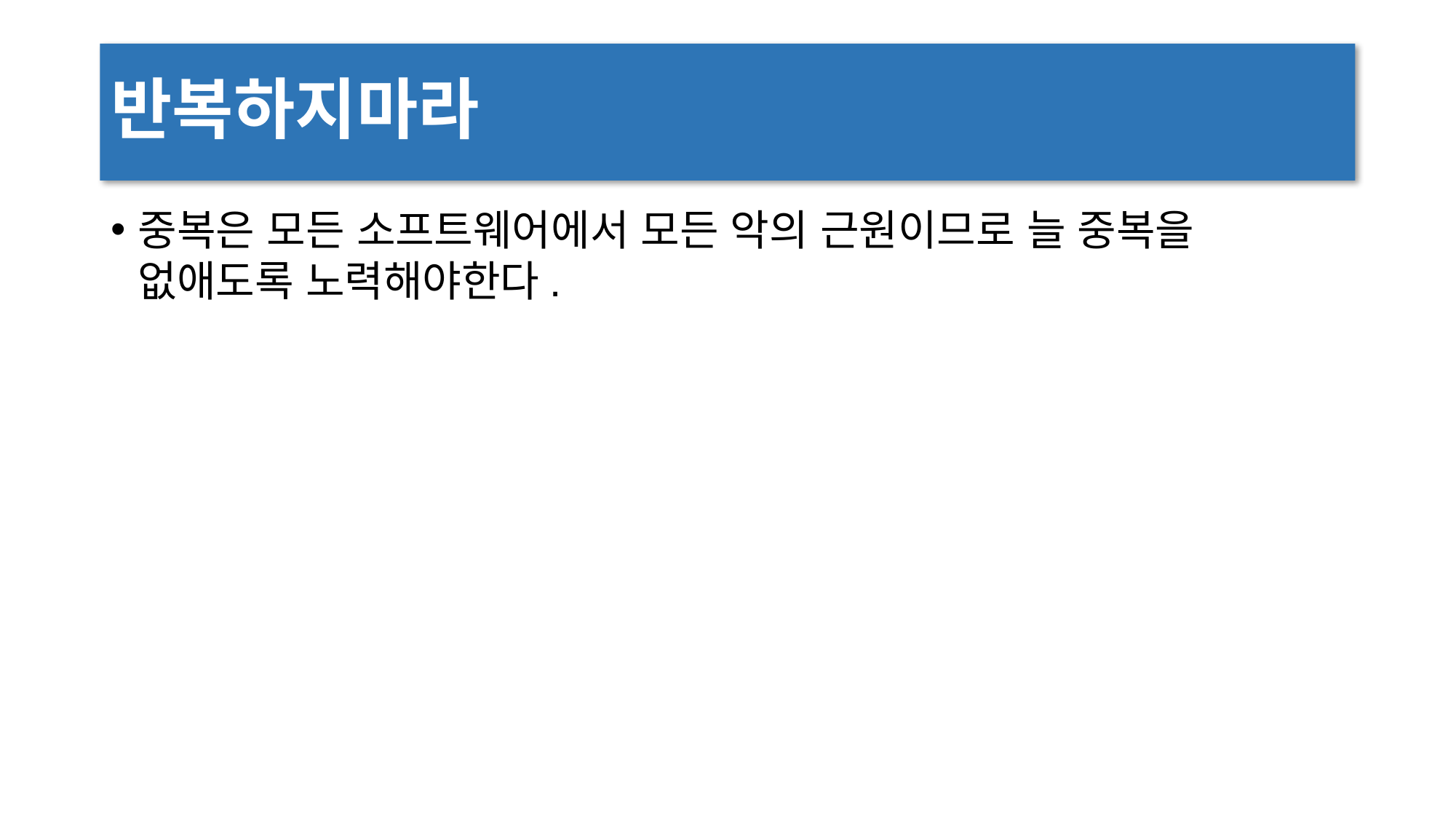

# 반복하지마라
중복은 모든 소프트웨어에서 모든 악의 근원이므로 늘 중복을 없애도록 노력해야한다.